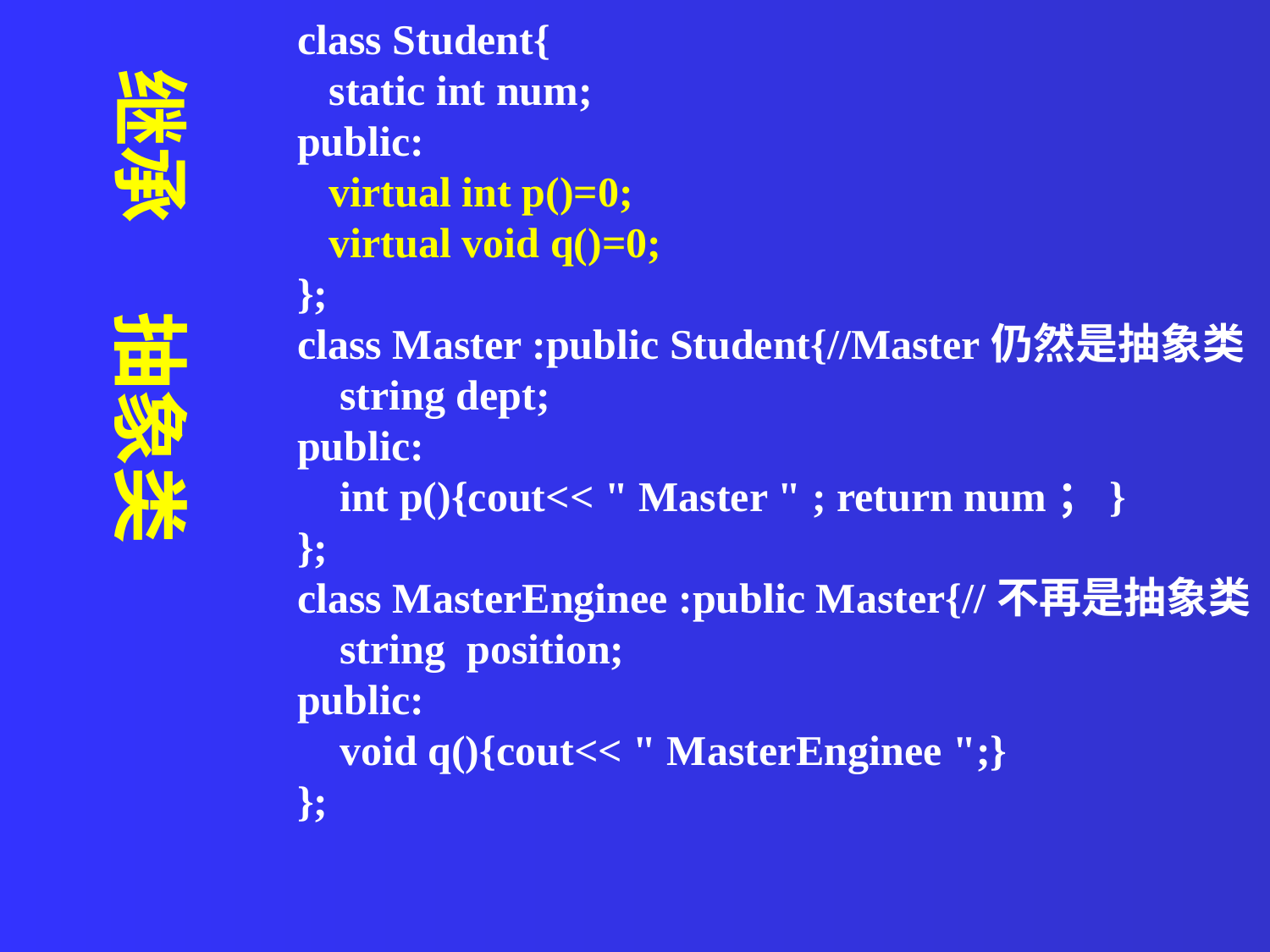

class Student{
   static int num;
public:
   virtual int p()=0;
   virtual void q()=0;
};
class Master :public Student{//Master仍然是抽象类
    string dept;
public:
    int p(){cout<< " Master " ; return num；}
};
class MasterEnginee :public Master{//不再是抽象类
    string  position;
public:
    void q(){cout<< " MasterEnginee ";}
};
继承     抽象类